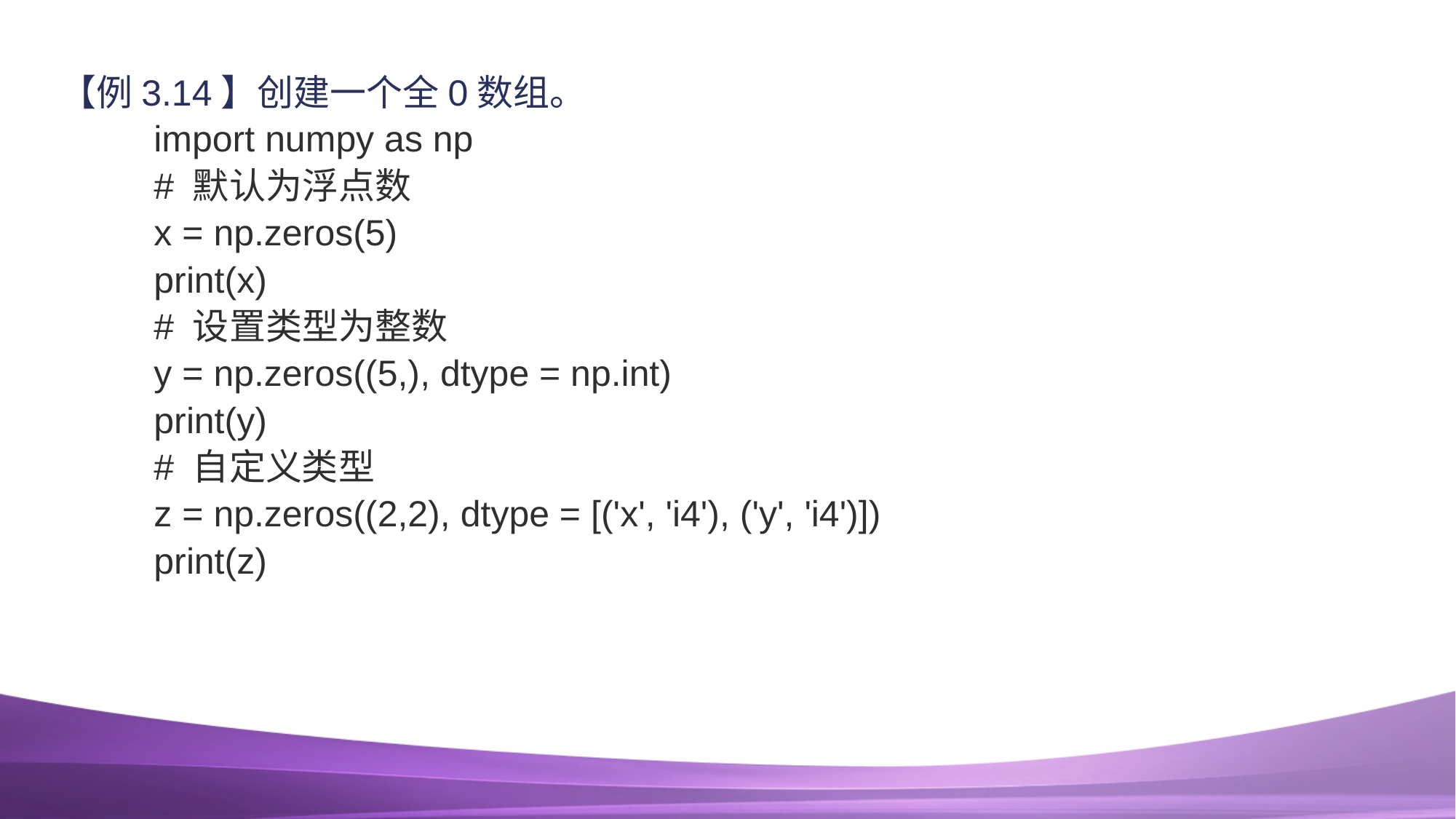

【例3.14】创建一个全0数组。
import numpy as np
# 默认为浮点数
x = np.zeros(5)
print(x)
# 设置类型为整数
y = np.zeros((5,), dtype = np.int)
print(y)
# 自定义类型
z = np.zeros((2,2), dtype = [('x', 'i4'), ('y', 'i4')])
print(z)